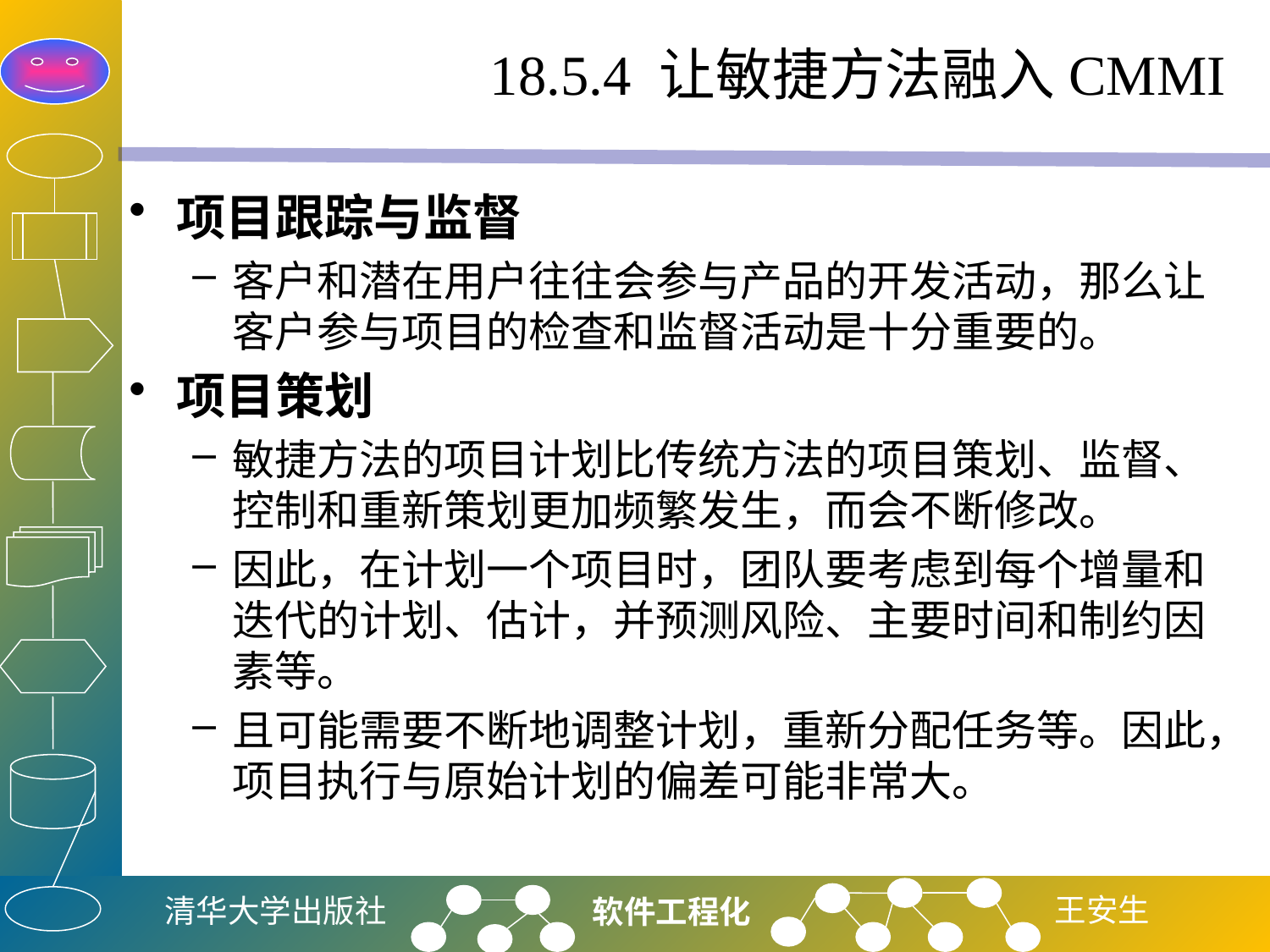

# 18.5.4 让敏捷方法融入CMMI
项目跟踪与监督
客户和潜在用户往往会参与产品的开发活动，那么让客户参与项目的检查和监督活动是十分重要的。
项目策划
敏捷方法的项目计划比传统方法的项目策划、监督、控制和重新策划更加频繁发生，而会不断修改。
因此，在计划一个项目时，团队要考虑到每个增量和迭代的计划、估计，并预测风险、主要时间和制约因素等。
且可能需要不断地调整计划，重新分配任务等。因此，项目执行与原始计划的偏差可能非常大。